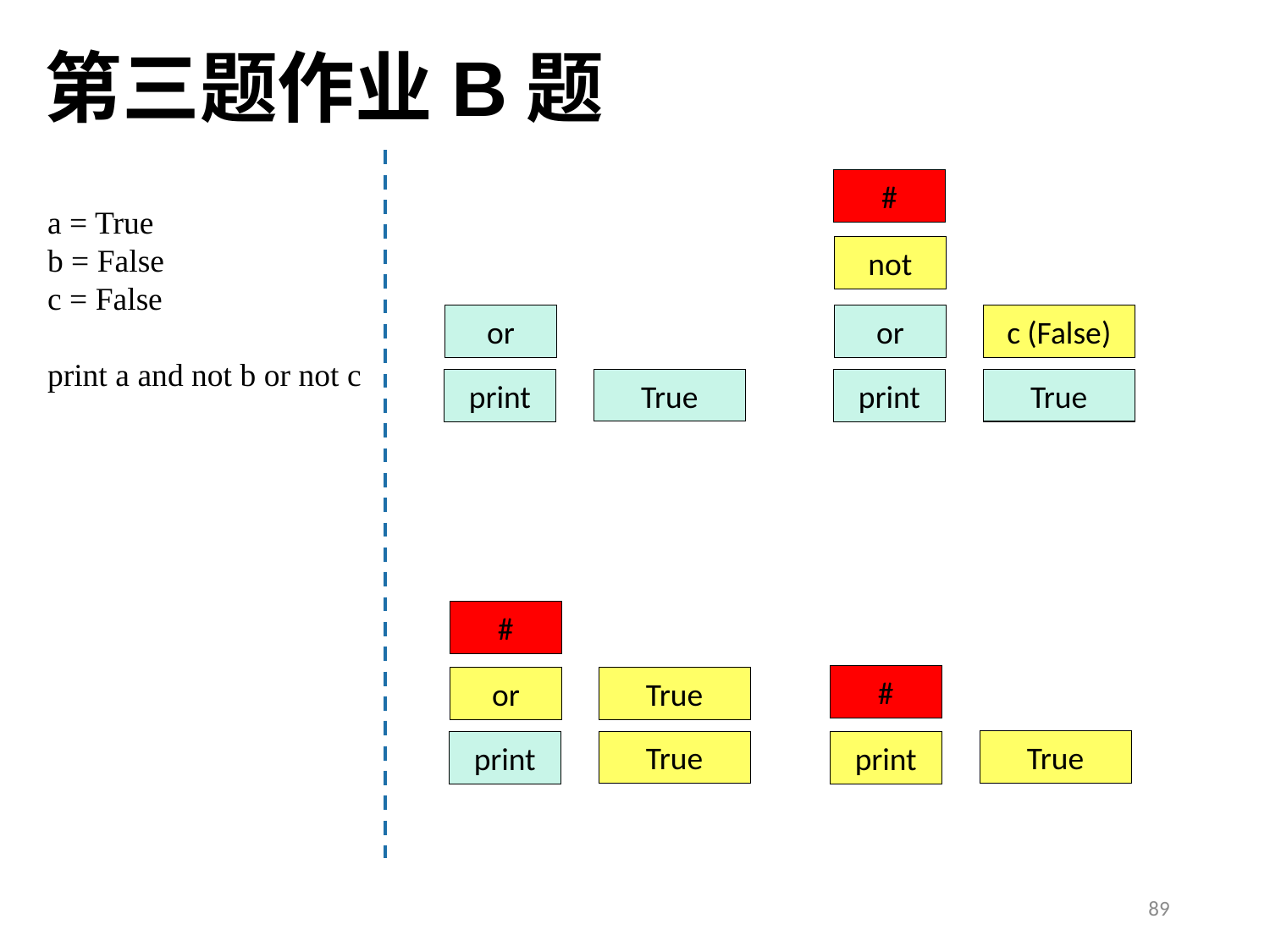

第三题作业B题
#
a = True
b = False
c = False

print a and not b or not c
not
or
or
c (False)
True
True
print
print

#
#
or
True
True
True
print
print
89